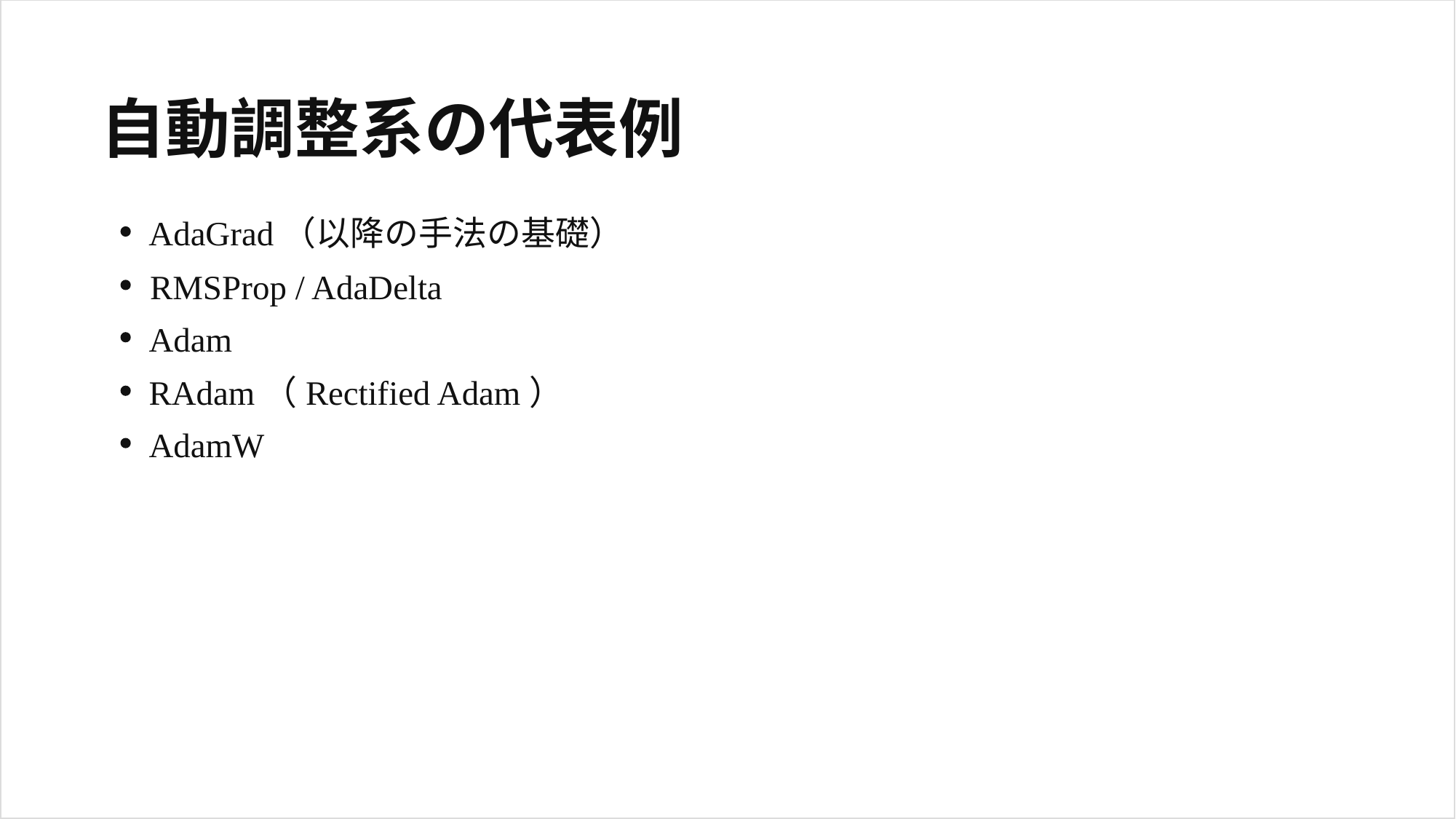

自動調整系の代表例
AdaGrad（以降の手法の基礎）

RMSProp / AdaDelta

Adam

RAdam（Rectified Adam）

AdamW